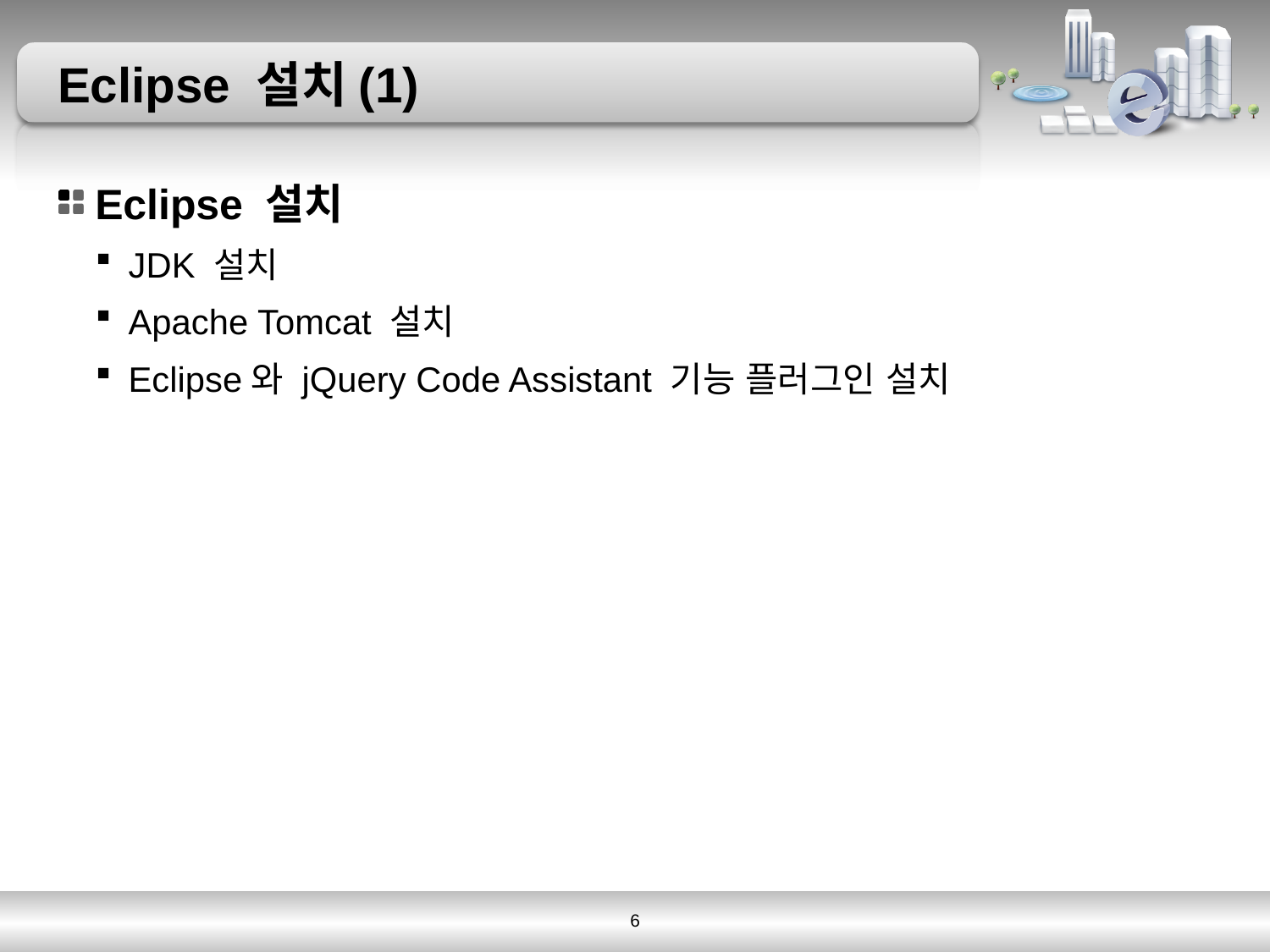

# Eclipse 설치(1)
Eclipse 설치
JDK 설치
Apache Tomcat 설치
Eclipse와 jQuery Code Assistant 기능 플러그인 설치